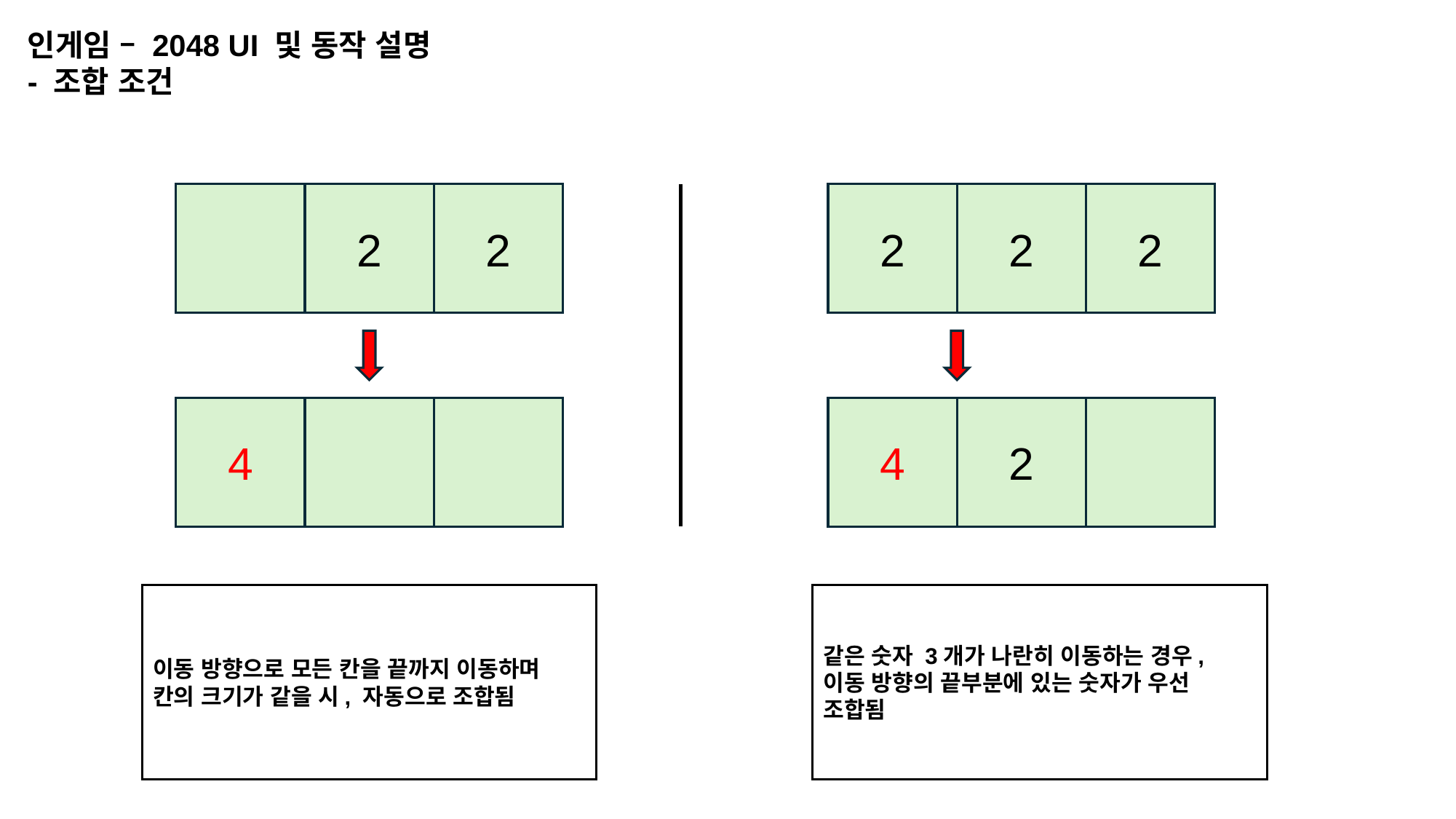

인게임 – 2048 UI 및 동작 설명
- 조합 조건

2
2
2
2
2

4

4
2

이동 방향으로 모든 칸을 끝까지 이동하며
칸의 크기가 같을 시, 자동으로 조합됨
같은 숫자 3개가 나란히 이동하는 경우,
이동 방향의 끝부분에 있는 숫자가 우선 조합됨